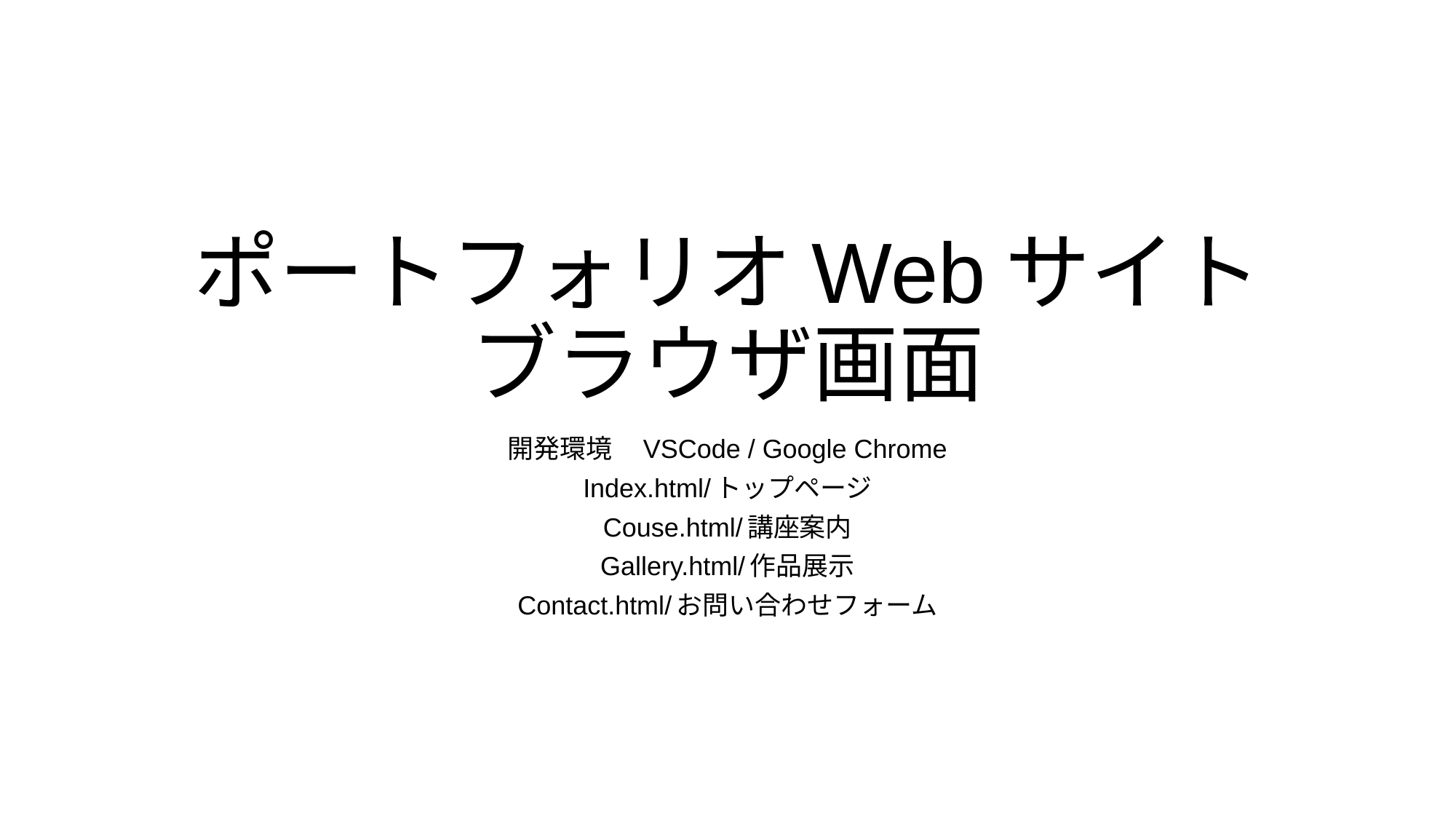

# ポートフォリオWebサイト ブラウザ画面
開発環境　VSCode / Google Chrome
Index.html/トップページ
Couse.html/講座案内
Gallery.html/作品展示
Contact.html/お問い合わせフォーム